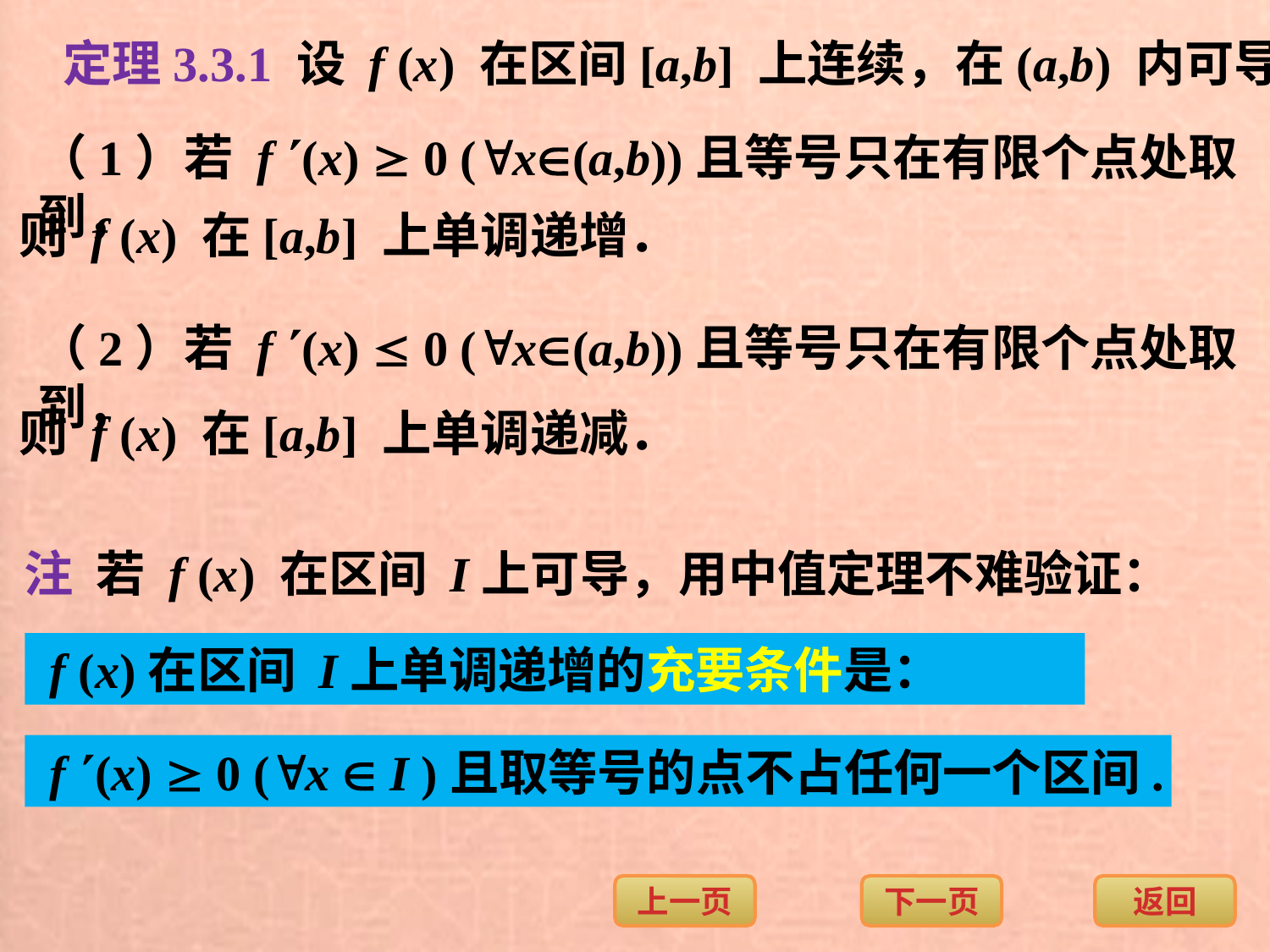

定理3.3.1 设 f (x) 在区间[a,b] 上连续，在(a,b) 内可导.
（1）若 f ′(x) ≥ 0 (∀x∈(a,b))且等号只在有限个点处取到，
则 f (x) 在[a,b] 上单调递增．
（2）若 f ′(x) ≤ 0 (∀x∈(a,b))且等号只在有限个点处取到，
则 f (x) 在[a,b] 上单调递减．
注  若 f (x) 在区间 I上可导，用中值定理不难验证：
 f (x)在区间 I上单调递增的充要条件是：
 f ′(x) ≥ 0 (∀x ∈ I )且取等号的点不占任何一个区间.